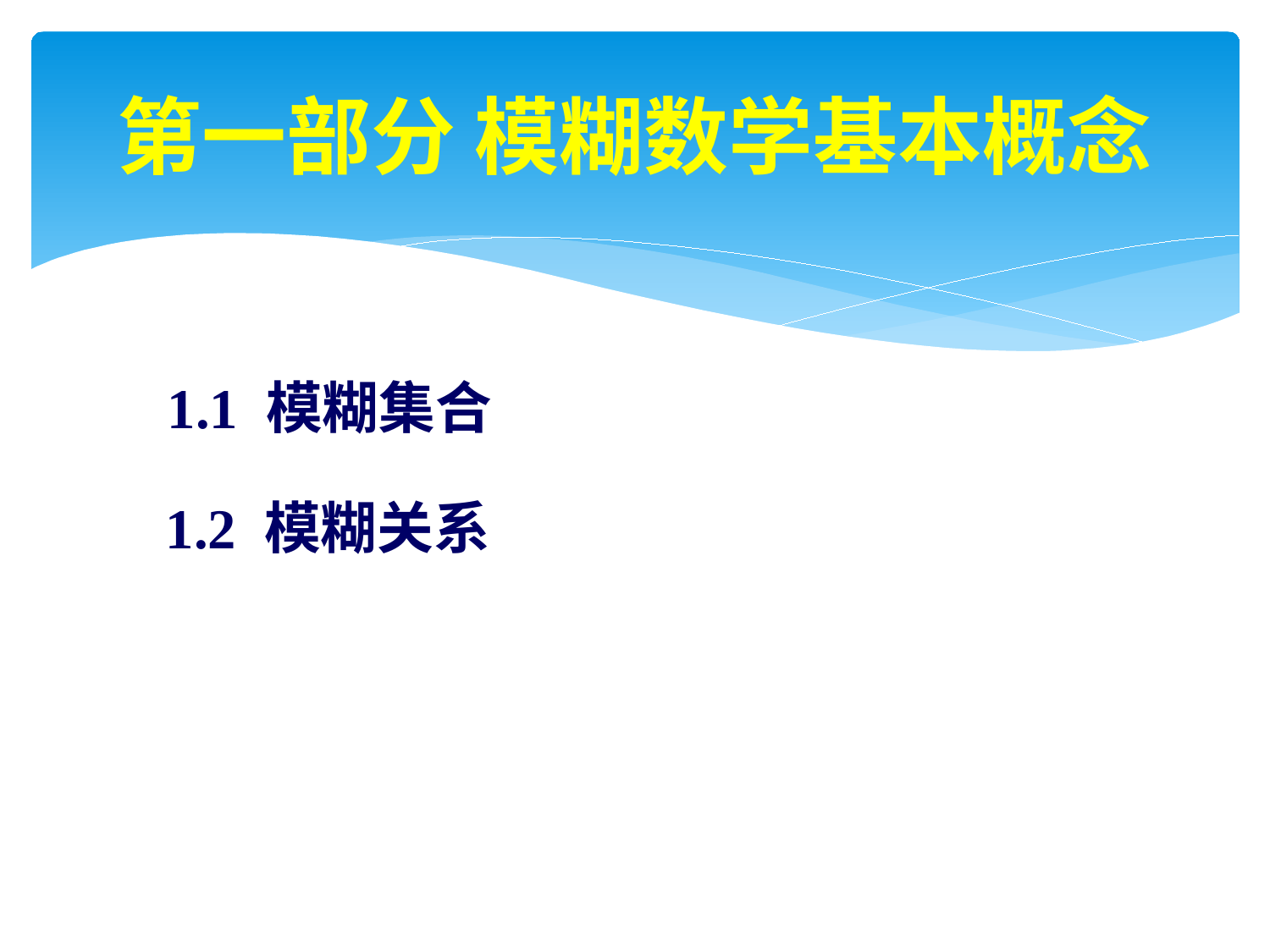

# 第一部分 模糊数学基本概念
1.1 模糊集合
  1.2 模糊关系